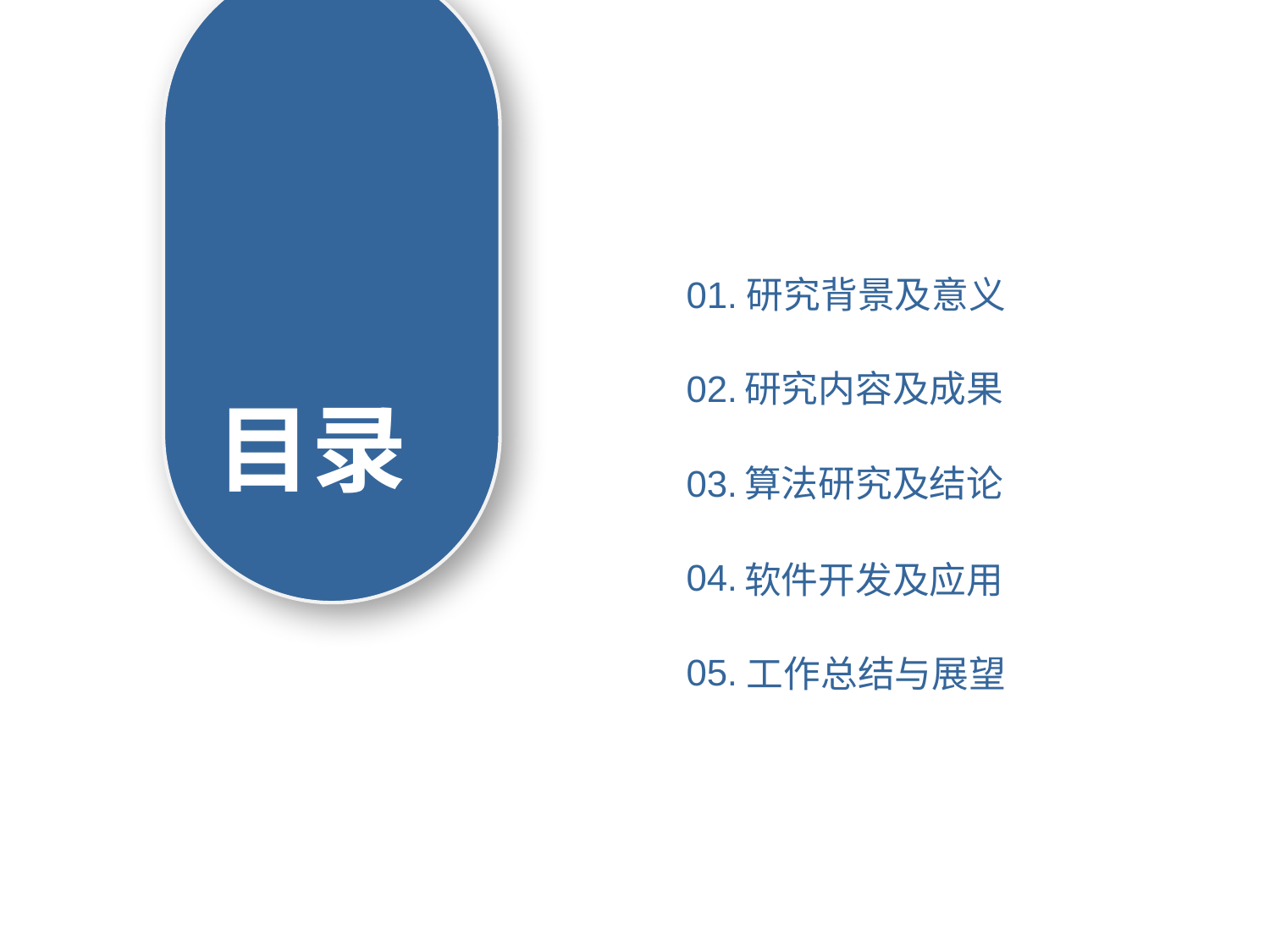

01.
研究背景及意义
02.
研究内容及成果
目录
03.
算法研究及结论
04.
软件开发及应用
05.
工作总结与展望